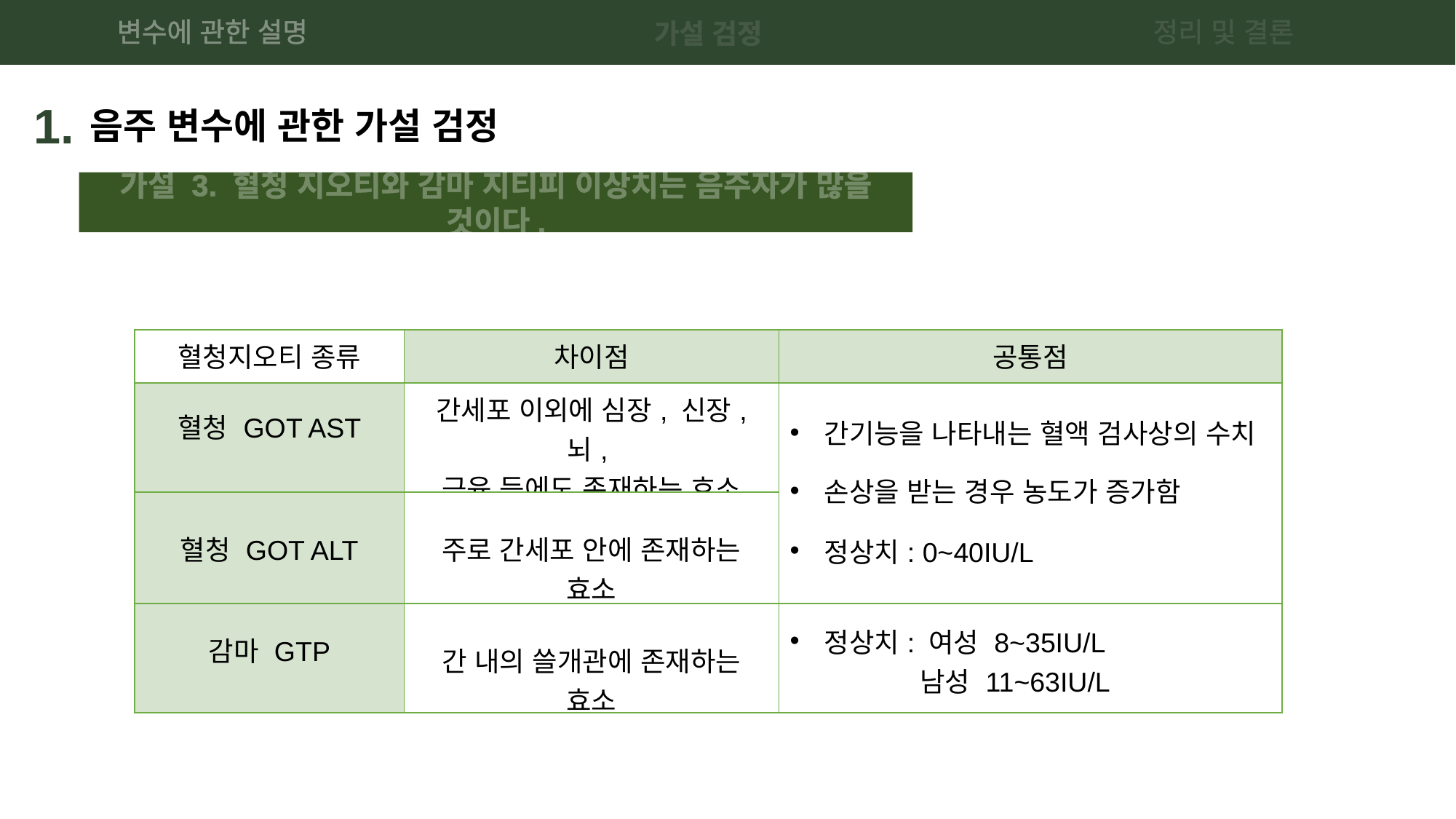

변수에 관한 설명
정리 및 결론
가설 검정
1.
음주 변수에 관한 가설 검정
가설 3. 혈청 지오티와 감마 지티피 이상치는 음주자가 많을 것이다.
| 혈청지오티 종류 | 차이점 | 공통점 |
| --- | --- | --- |
| 혈청 GOT AST | 간세포 이외에 심장, 신장, 뇌, 근육 등에도 존재하는 효소 | 간기능을 나타내는 혈액 검사상의 수치 손상을 받는 경우 농도가 증가함 정상치: 0~40IU/L |
| 혈청 GOT ALT | 주로 간세포 안에 존재하는 효소 |  |
| 감마 GTP | 간 내의 쓸개관에 존재하는 효소 | 정상치: 여성 8~35IU/L 남성 11~63IU/L |